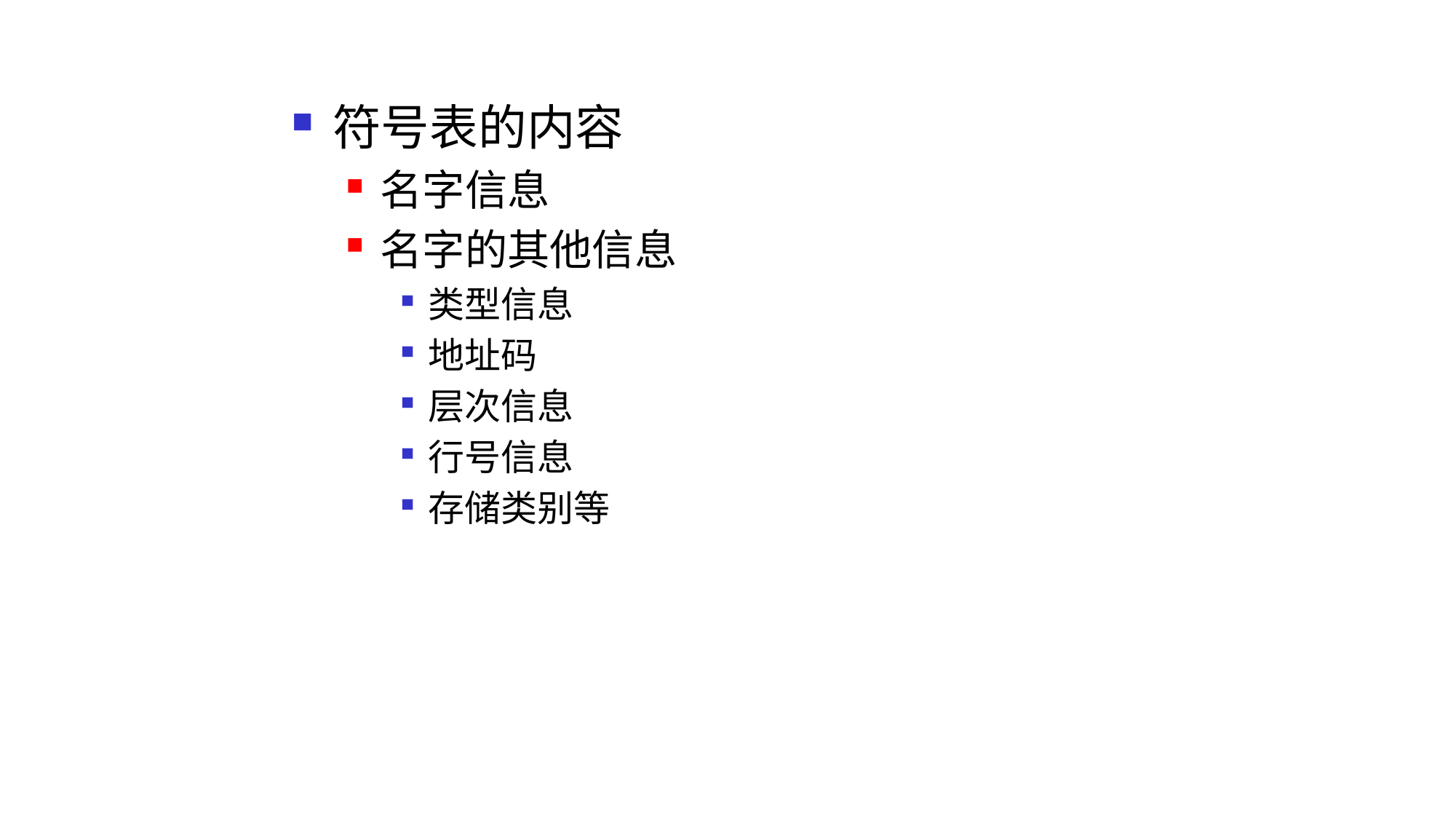

符号表的内容
名字信息
名字的其他信息
类型信息
地址码
层次信息
行号信息
存储类别等
32